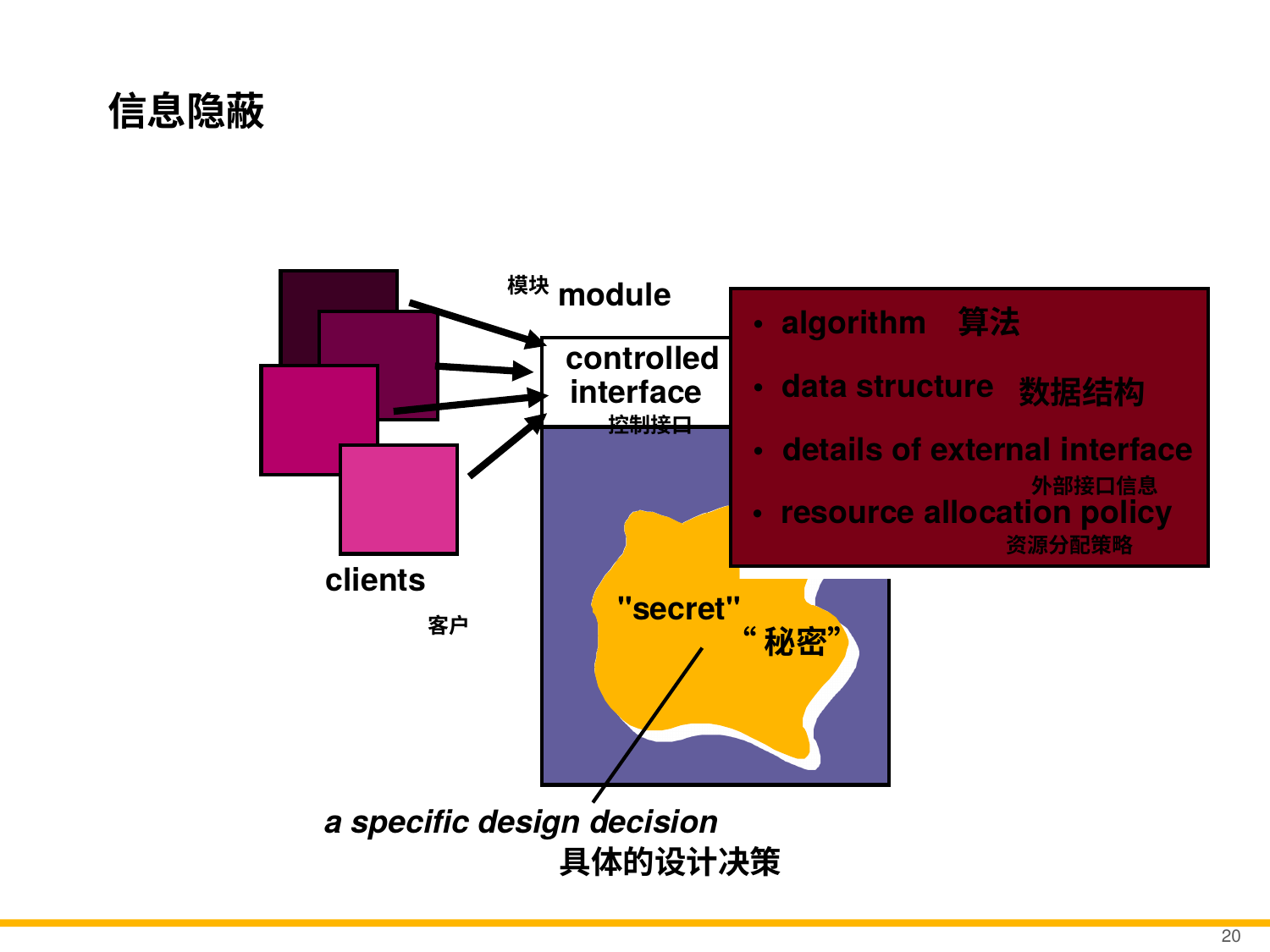

# 信息隐蔽
模块
module

•  algorithm

算法

controlled

•  data structure

interface

数据结构

控制接口

•  details of external interface

  外部接口信息
•  resource allocation policy

 资源分配策略
clients
"secret"
客户
“秘密”

a specific design decision
具体的设计决策
20